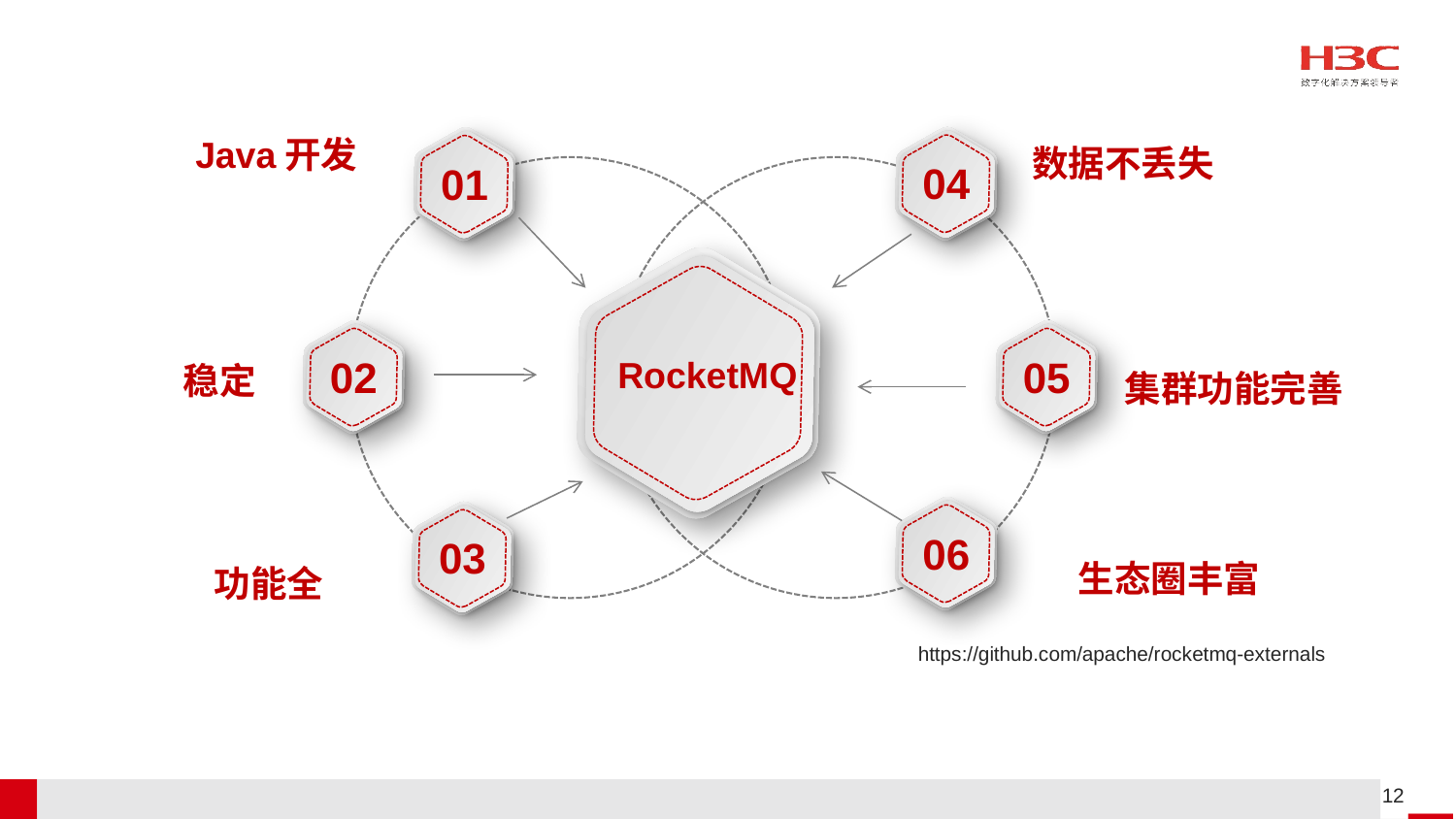

Java开发
数据不丢失

04

01

RocketMQ

02

05
稳定
集群功能完善

06

03
生态圈丰富
功能全
https://github.com/apache/rocketmq-externals